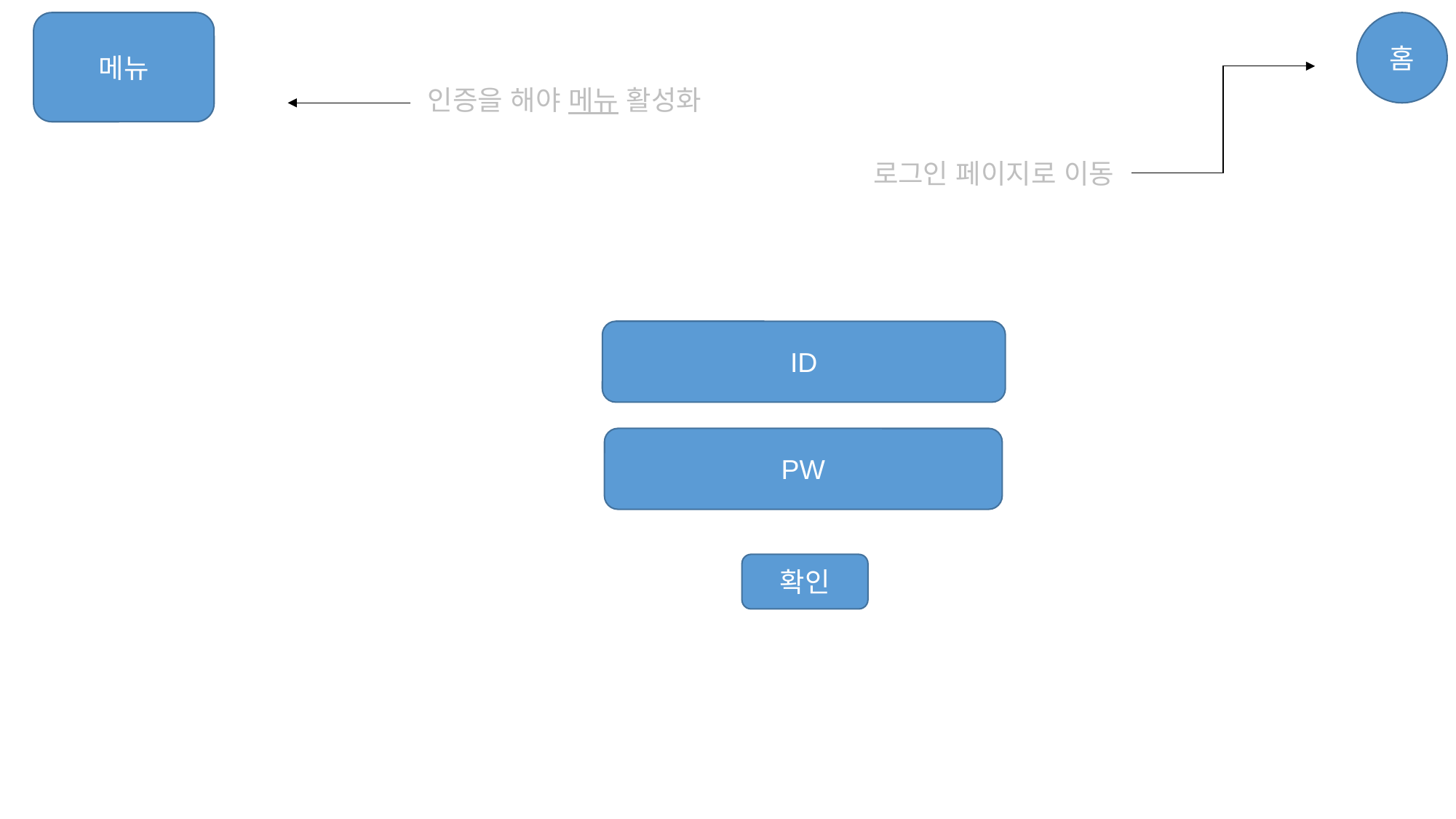

메뉴
홈
인증을 해야 메뉴 활성화
로그인 페이지로 이동
ID
PW
확인